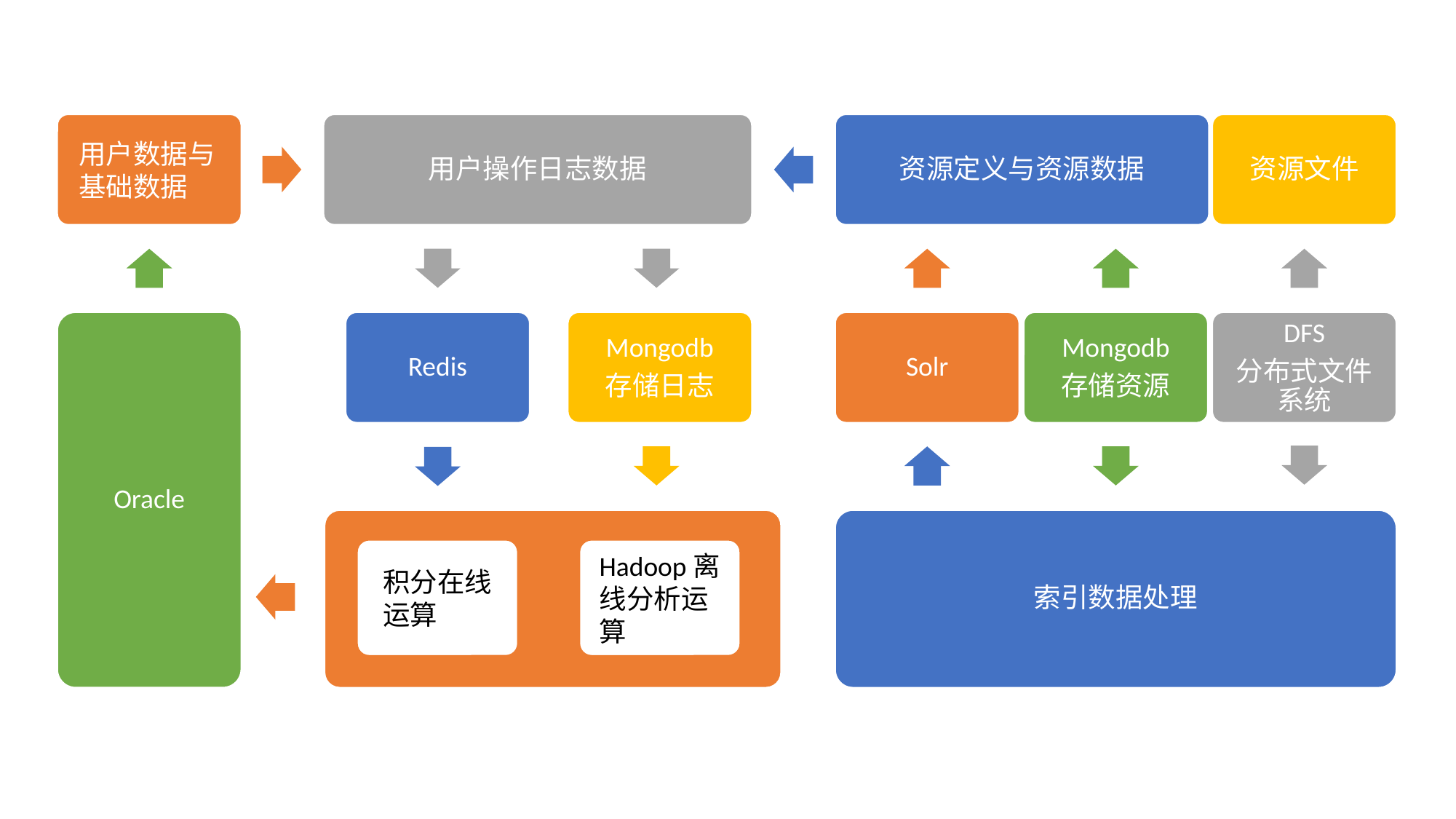

用户数据与基础数据

用户操作日志数据

资源定义与资源数据

资源文件

Oracle

Redis

Mongodb
存储日志

Solr

Mongodb
存储资源

DFS
分布式文件系统

索引数据处理
Hadoop离线分析运算

积分在线运算